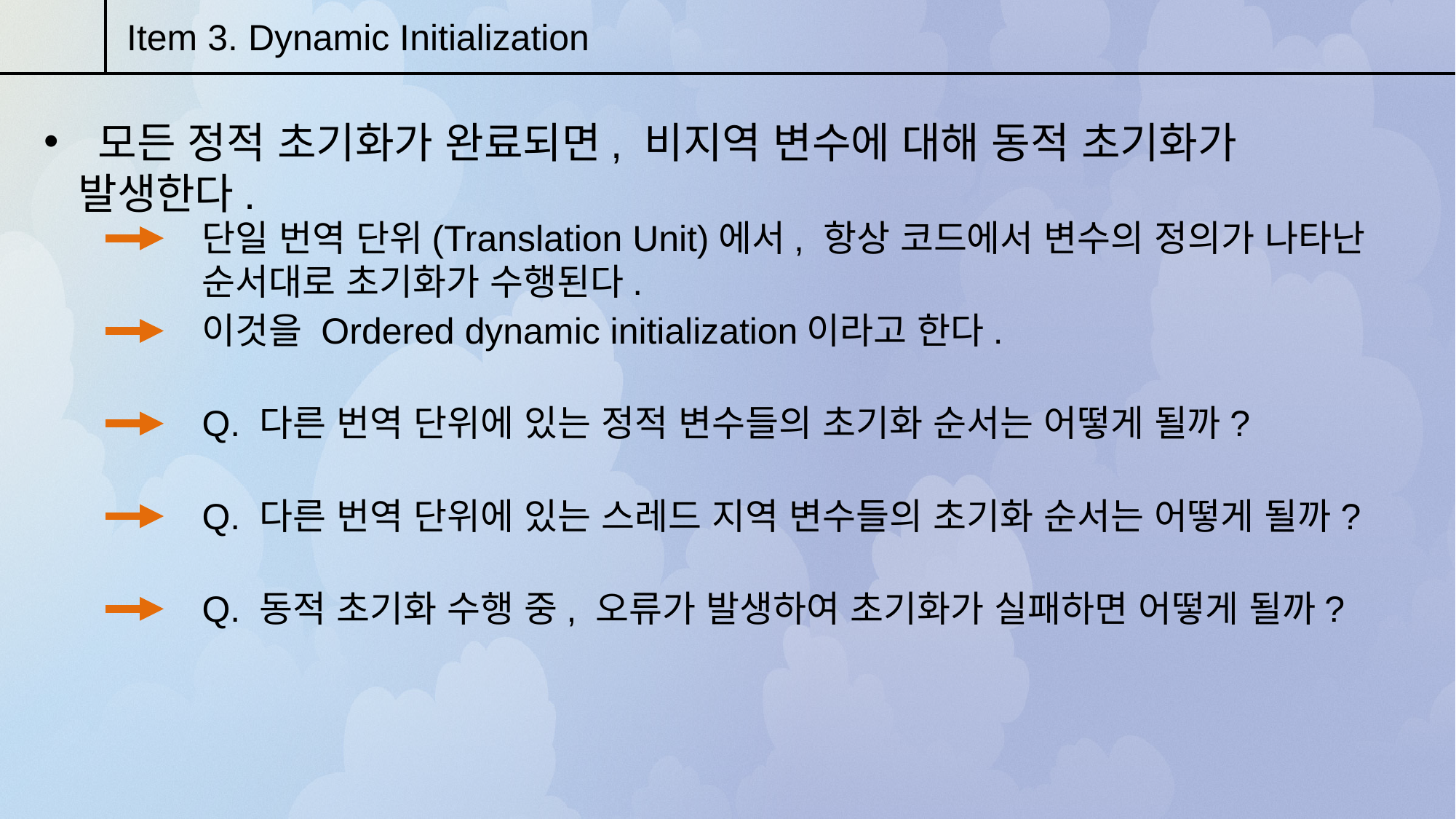

Item 3. Dynamic Initialization
 모든 정적 초기화가 완료되면, 비지역 변수에 대해 동적 초기화가 발생한다.
단일 번역 단위(Translation Unit)에서, 항상 코드에서 변수의 정의가 나타난 순서대로 초기화가 수행된다.
이것을 Ordered dynamic initialization이라고 한다.
Q. 다른 번역 단위에 있는 정적 변수들의 초기화 순서는 어떻게 될까?
Q. 다른 번역 단위에 있는 스레드 지역 변수들의 초기화 순서는 어떻게 될까?
Q. 동적 초기화 수행 중, 오류가 발생하여 초기화가 실패하면 어떻게 될까?